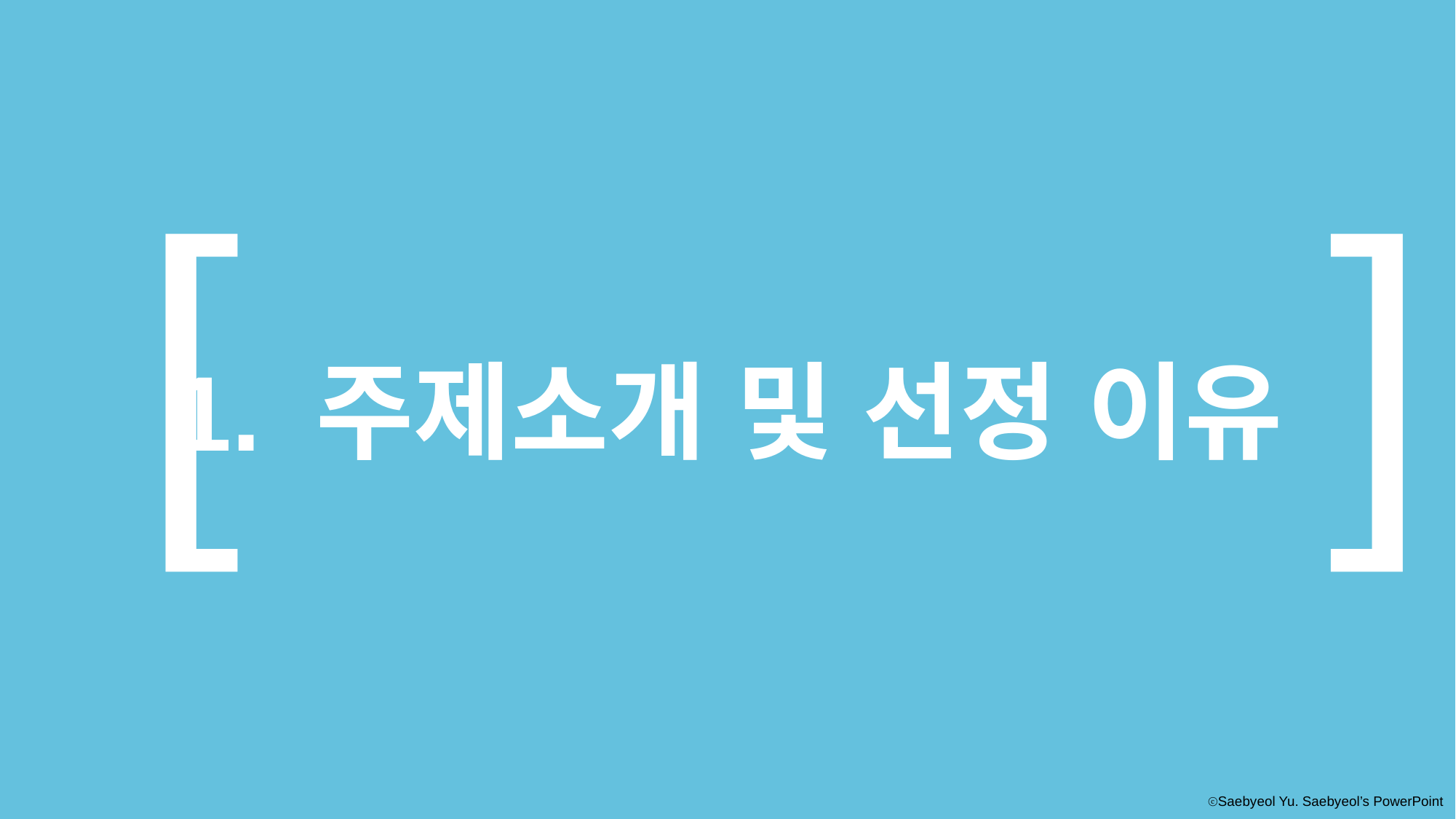

[
]
1. 주제소개 및 선정 이유